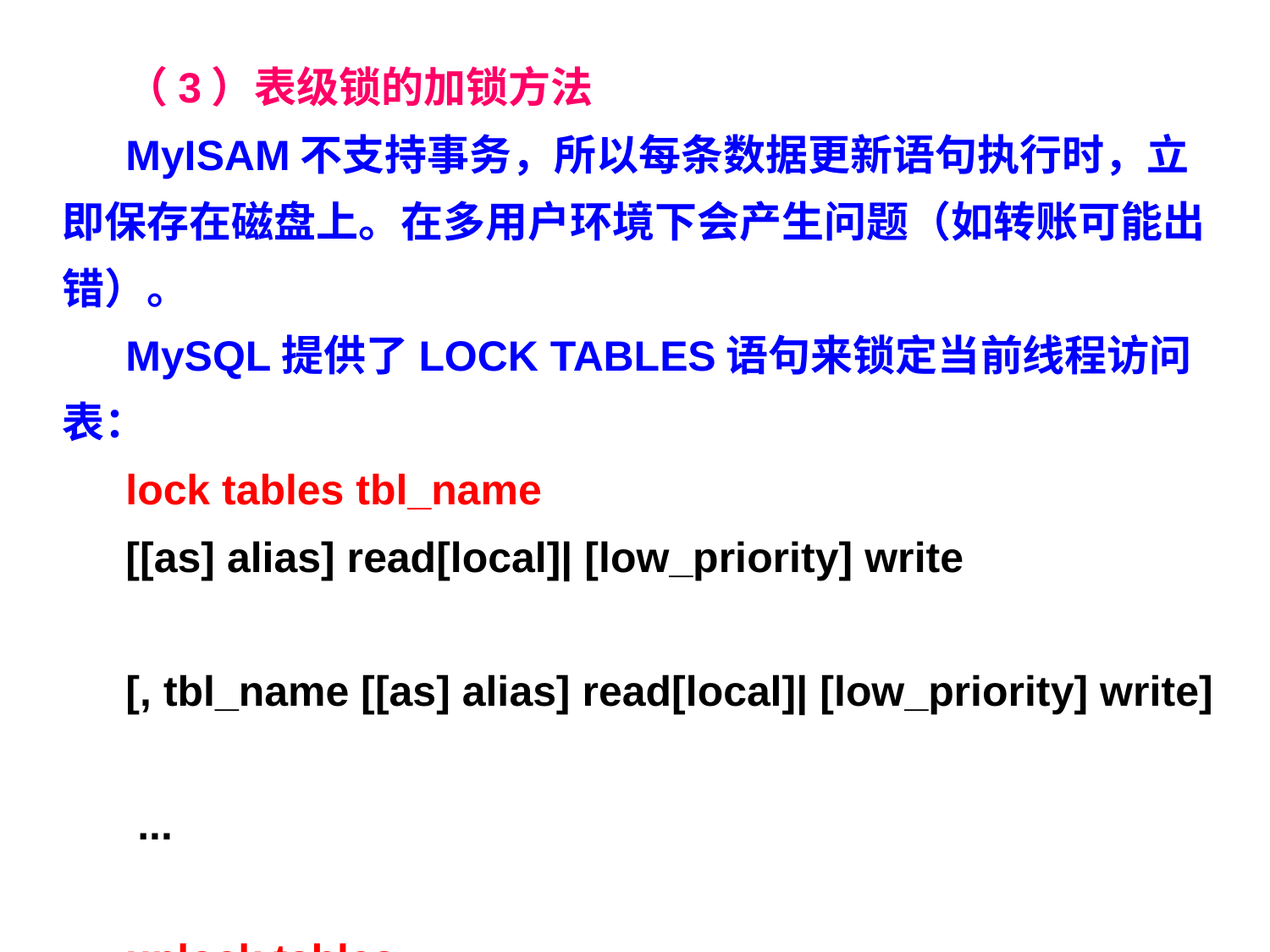

（3）表级锁的加锁方法
MyISAM不支持事务，所以每条数据更新语句执行时，立即保存在磁盘上。在多用户环境下会产生问题（如转账可能出错）。
MySQL提供了LOCK TABLES语句来锁定当前线程访问表：
lock tables tbl_name
[[as] alias] read[local]| [low_priority] write
[, tbl_name [[as] alias] read[local]| [low_priority] write]
 ...
unlock tables